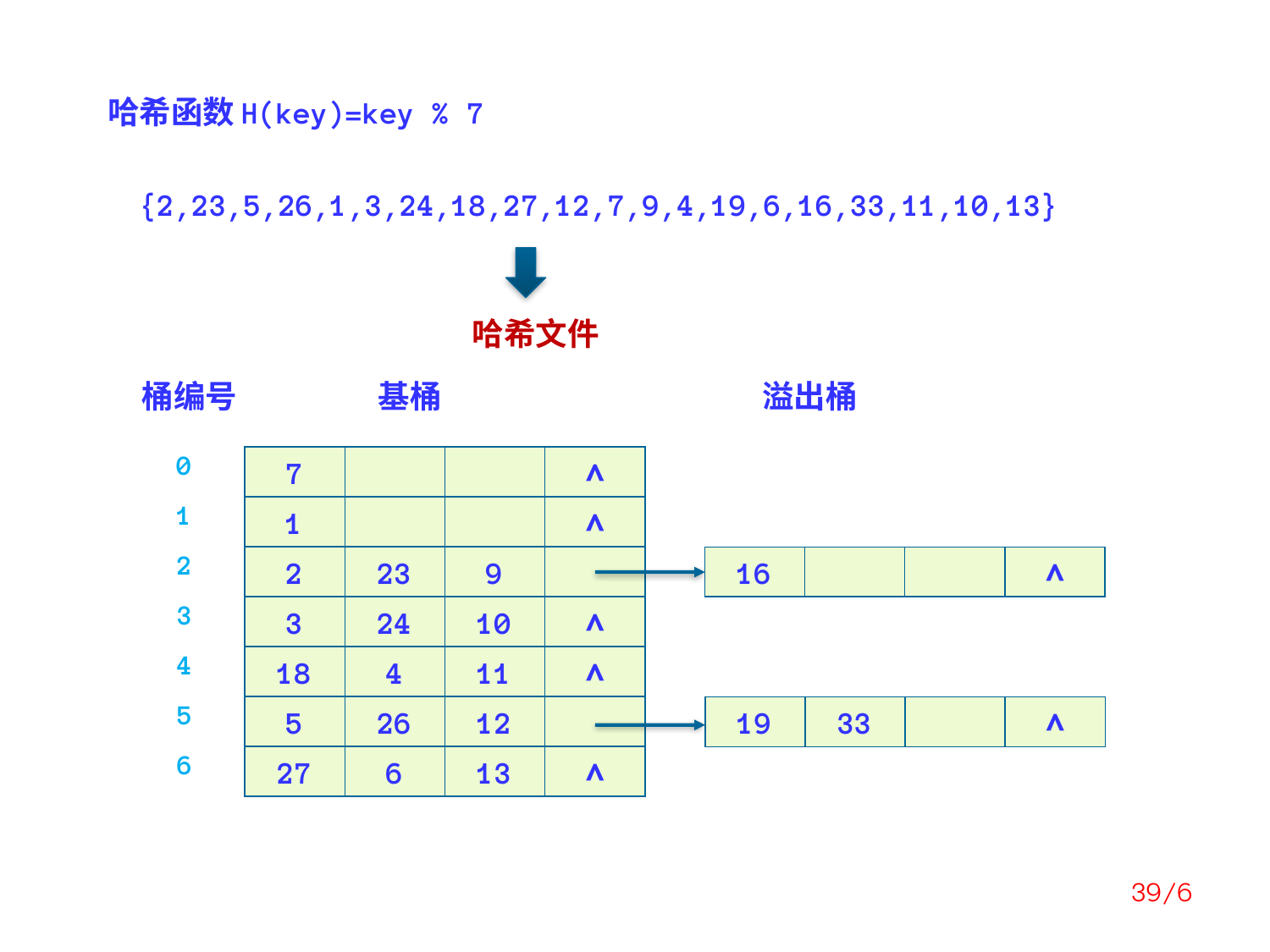

哈希函数H(key)=key % 7
{2,23,5,26,1,3,24,18,27,12,7,9,4,19,6,16,33,11,10,13}

哈希文件
桶编号
基桶
溢出桶
0
7

∧
1
1

∧
2
2
23
9

16

∧

3
3
24
10
∧
4
18
4
11
∧
5
5
26
12

19
33

∧

6
27
6
13
∧
39/6